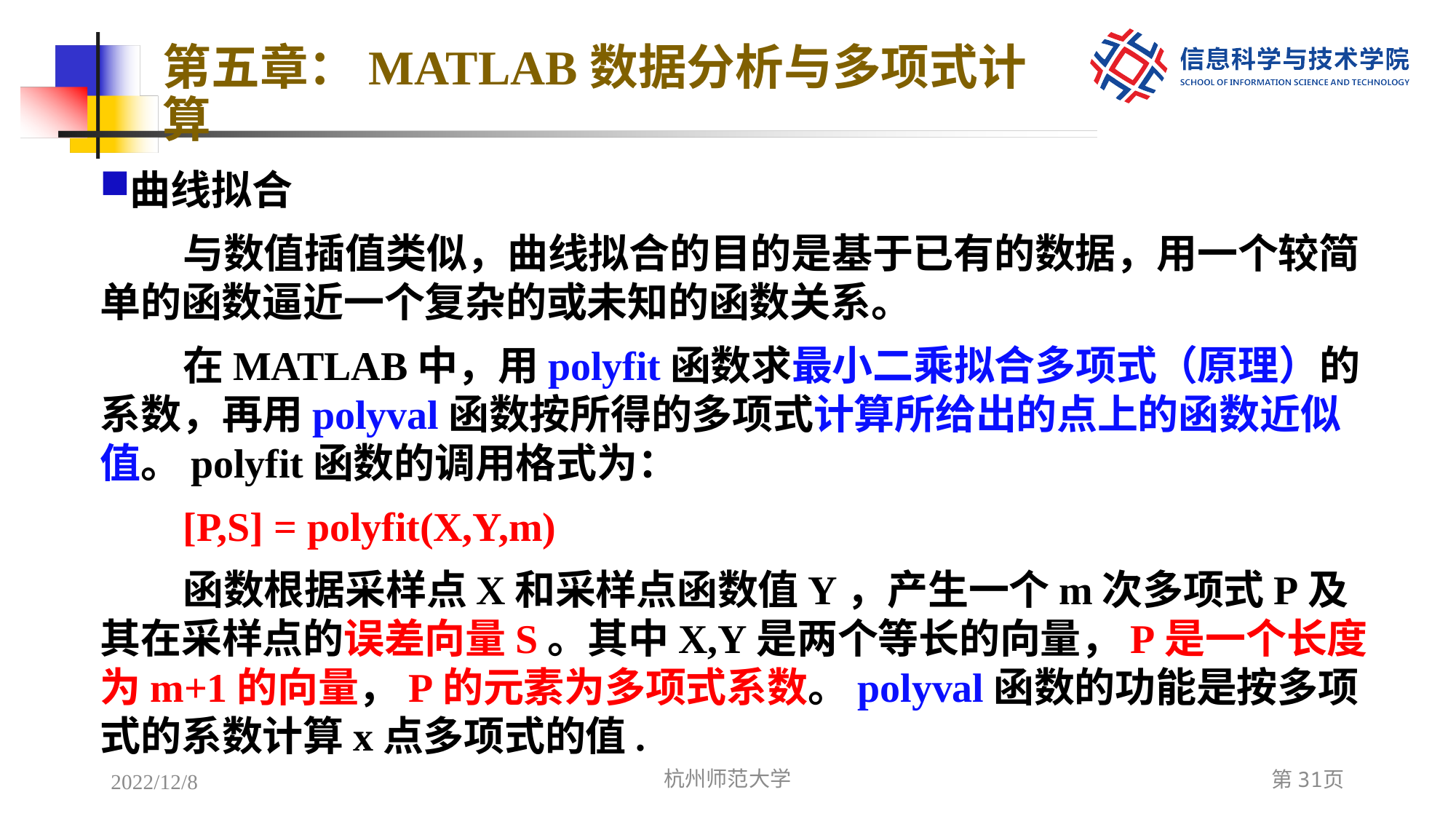

# 第五章：MATLAB数据分析与多项式计算
曲线拟合
与数值插值类似，曲线拟合的目的是基于已有的数据，用一个较简单的函数逼近一个复杂的或未知的函数关系。
在MATLAB中，用polyfit函数求最小二乘拟合多项式（原理）的系数，再用polyval函数按所得的多项式计算所给出的点上的函数近似值。polyfit函数的调用格式为：
[P,S] = polyfit(X,Y,m)
函数根据采样点X和采样点函数值Y，产生一个m次多项式P及其在采样点的误差向量S。其中X,Y是两个等长的向量，P是一个长度为m+1的向量，P的元素为多项式系数。polyval函数的功能是按多项式的系数计算x点多项式的值.
2022/12/8
杭州师范大学
第31页